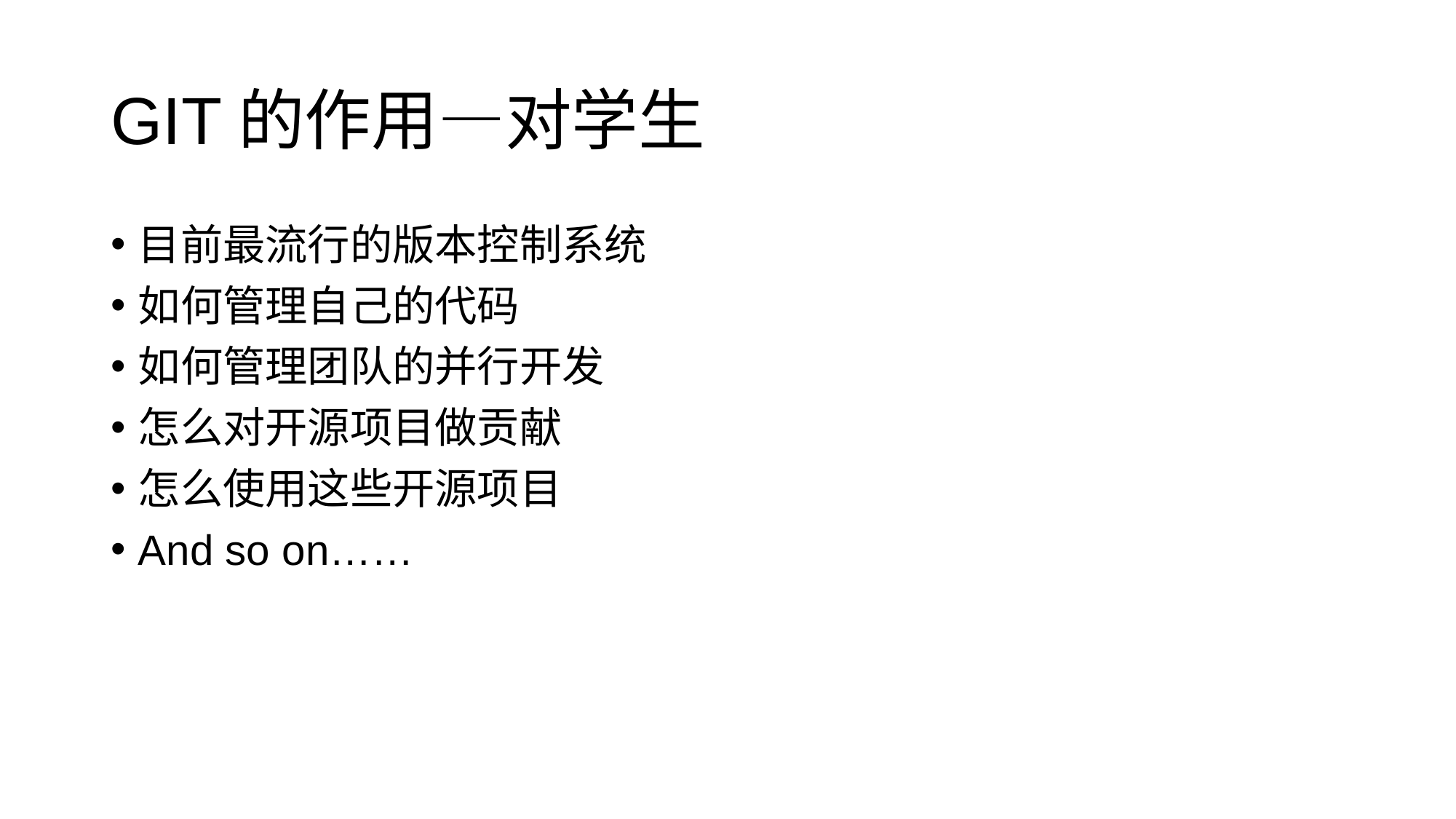

# GIT的作用—对学生
目前最流行的版本控制系统
如何管理自己的代码
如何管理团队的并行开发
怎么对开源项目做贡献
怎么使用这些开源项目
And so on……